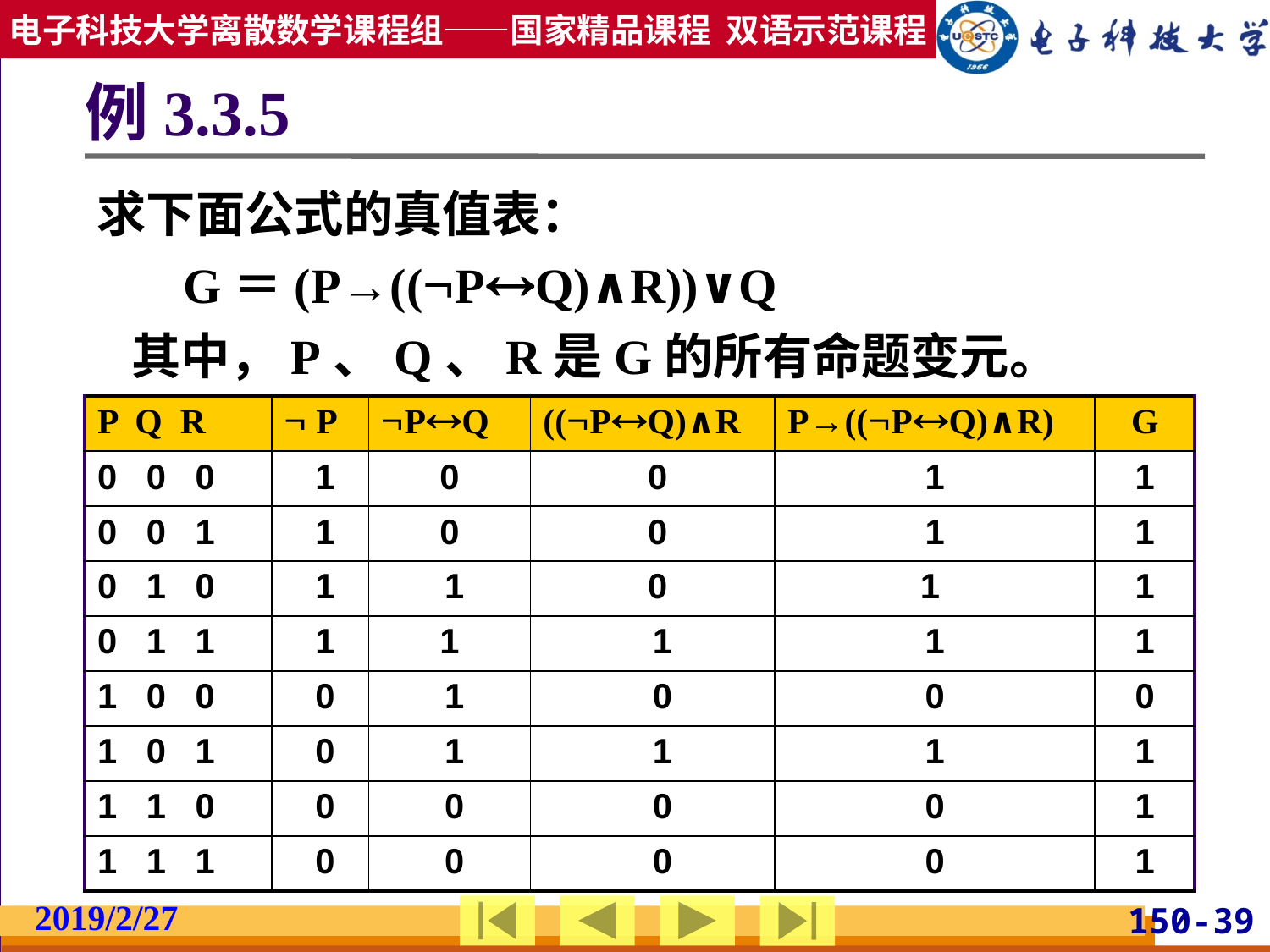

# 例3.3.5
求下面公式的真值表：
       G＝(P→((¬P↔Q)∧R))∨Q
  其中，P、Q、R是G的所有命题变元。

| P Q R | ¬ P | ¬P↔Q | ((¬P↔Q)∧R | P→((¬P↔Q)∧R) | G |
| --- | --- | --- | --- | --- | --- |
| 0 0 0 | 1 | 0 | 0 | 1 | 1 |
| 0 0 1 | 1 | 0 | 0 | 1 | 1 |
| 0 1 0 | 1 | 1 | 0 | 1 | 1 |
| 0 1 1 | 1 | 1 | 1 | 1 | 1 |
| 1 0 0 | 0 | 1 | 0 | 0 | 0 |
| 1 0 1 | 0 | 1 | 1 | 1 | 1 |
| 1 1 0 | 0 | 0 | 0 | 0 | 1 |
| 1 1 1 | 0 | 0 | 0 | 0 | 1 |
2019/2/27